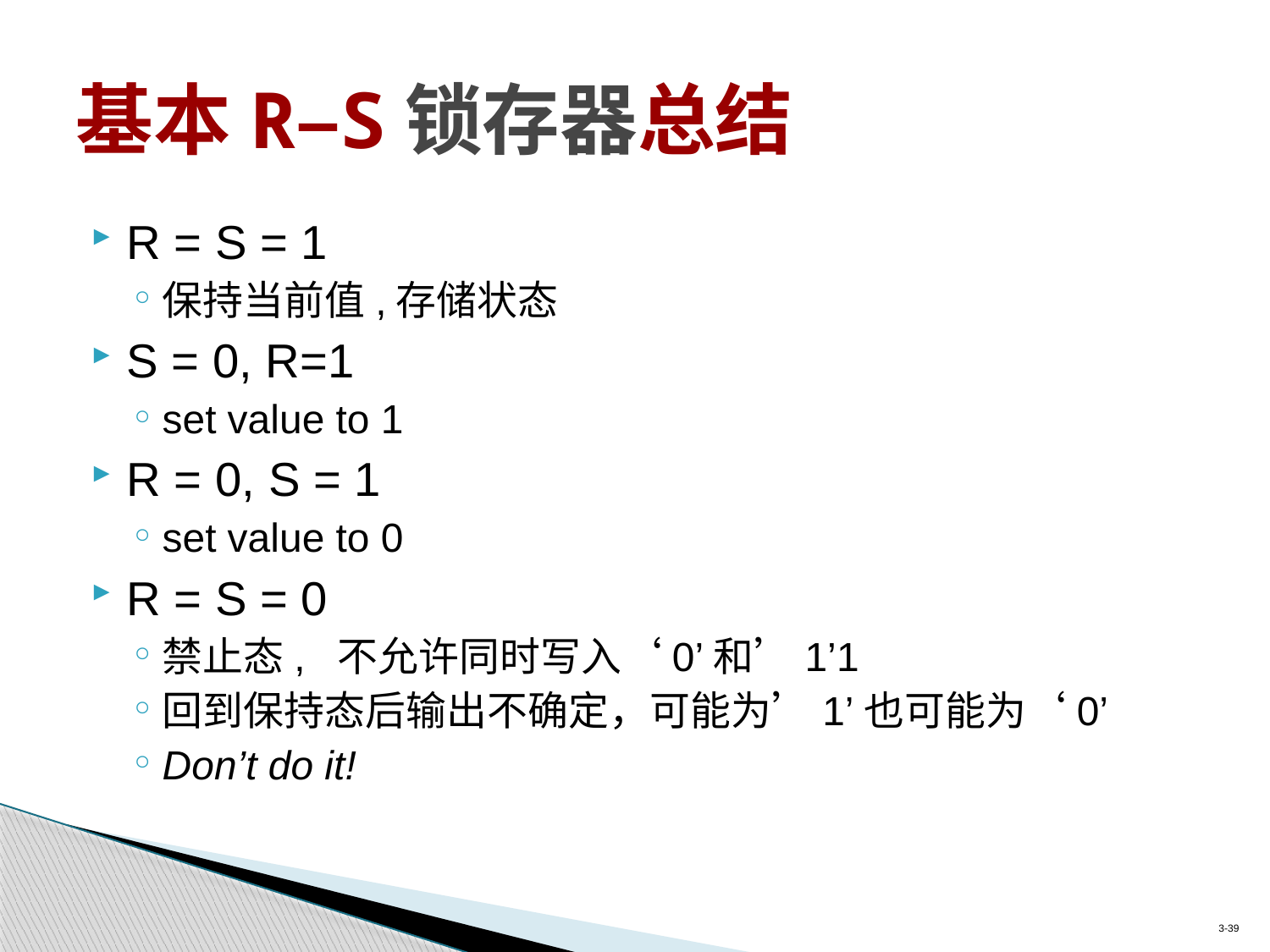

# 基本R–S锁存器总结
R = S = 1
保持当前值,存储状态
S = 0, R=1
set value to 1
R = 0, S = 1
set value to 0
R = S = 0
禁止态,  不允许同时写入‘0’和’1’1
回到保持态后输出不确定，可能为’1’也可能为‘0’
Don’t do it!
3-39